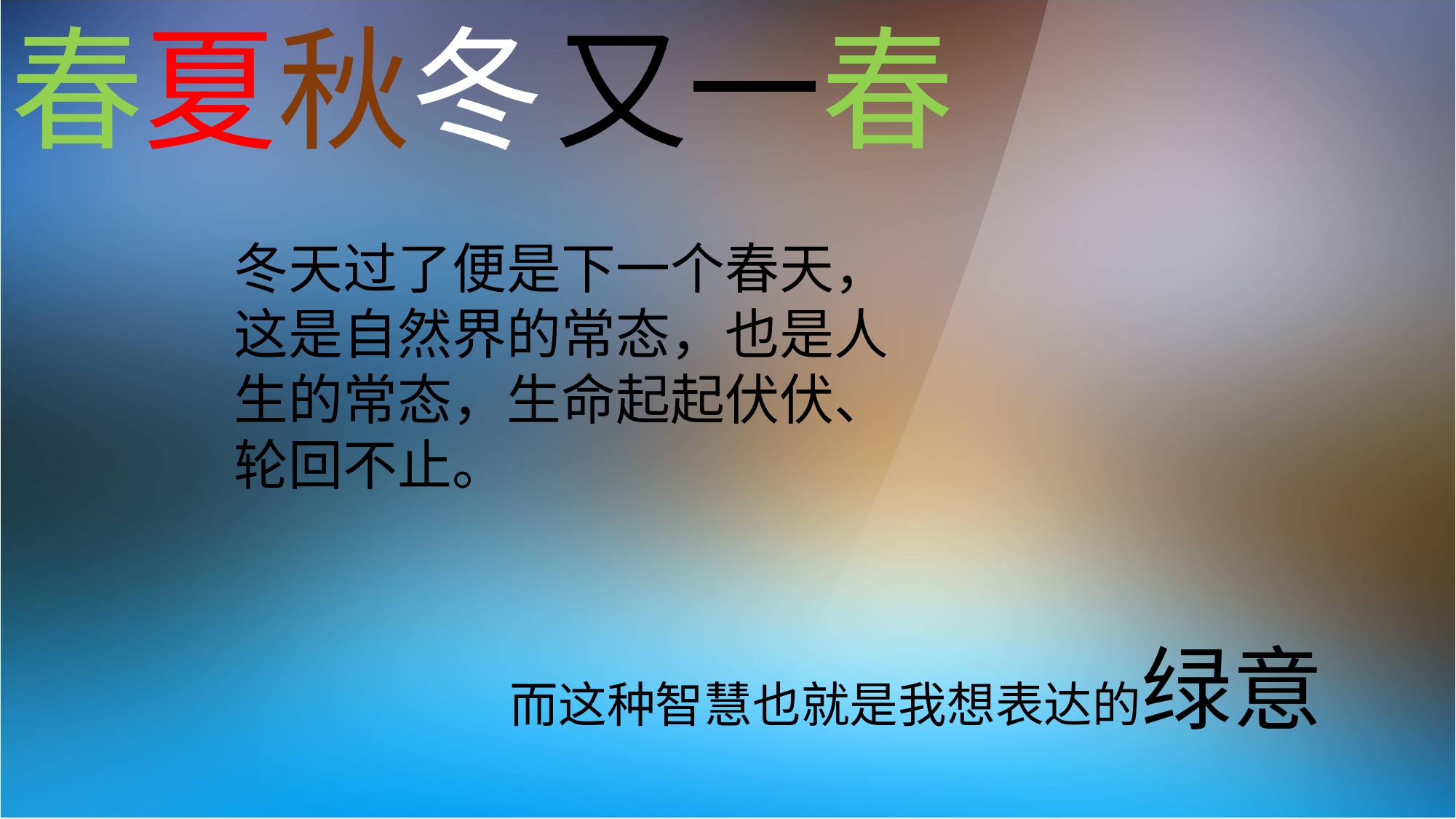

春夏秋冬
又一春
冬天过了便是下一个春天，这是自然界的常态，也是人生的常态，生命起起伏伏、轮回不止。
而这种智慧也就是我想表达的绿意